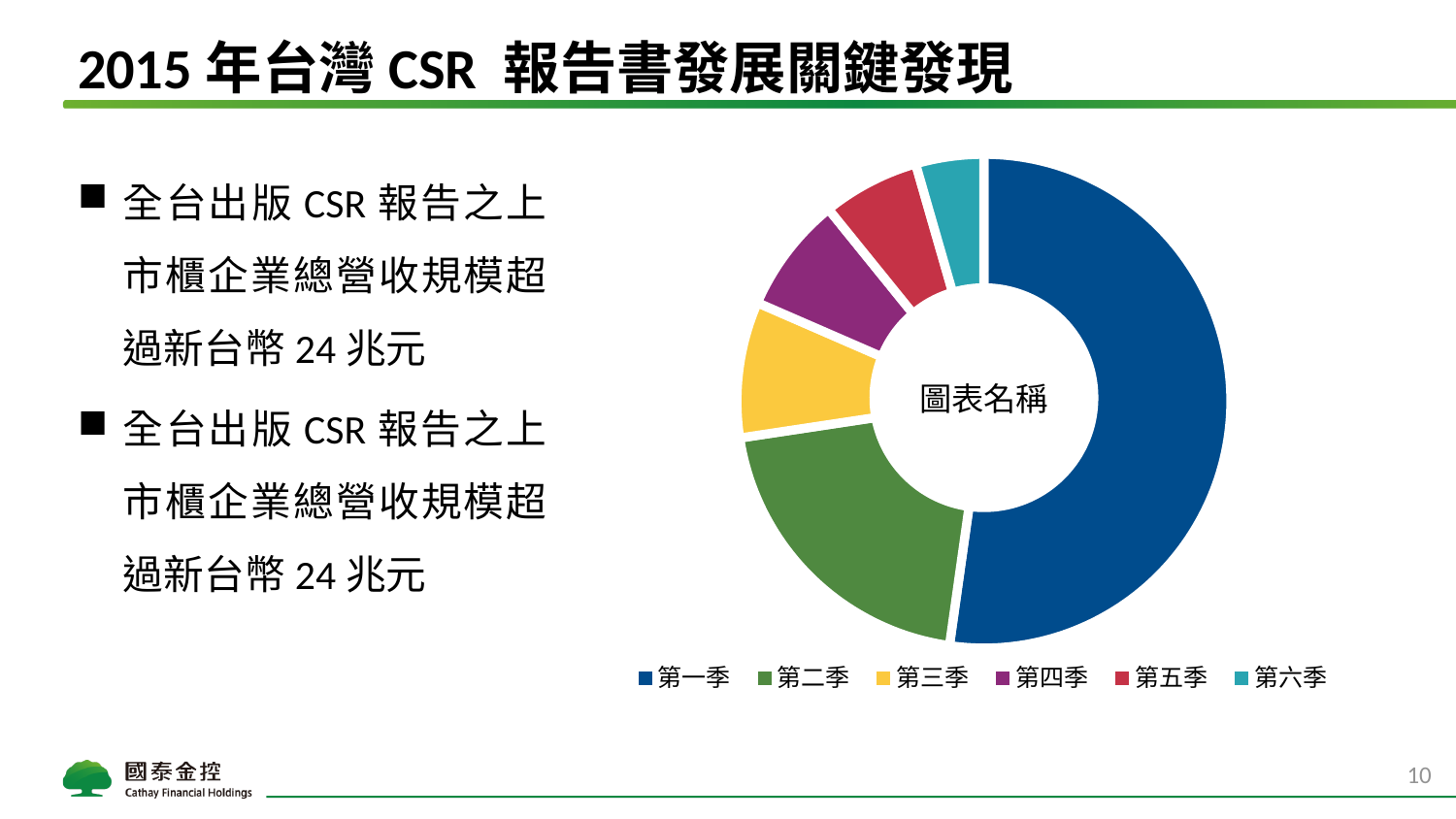

# 2015年台灣CSR 報告書發展關鍵發現

### Chart

| Category | 銷售 |
|---|---|
| 第一季 | 8.200000000000001 |
| 第二季 | 3.2 |
| 第三季 | 1.4 |
| 第四季 | 1.2 |
| 第五季 | 1.0 |
| 第六季 | 0.7 |
全台出版CSR報告之上市櫃企業總營收規模超過新台幣24兆元
全台出版CSR報告之上市櫃企業總營收規模超過新台幣24兆元
圖表名稱
10